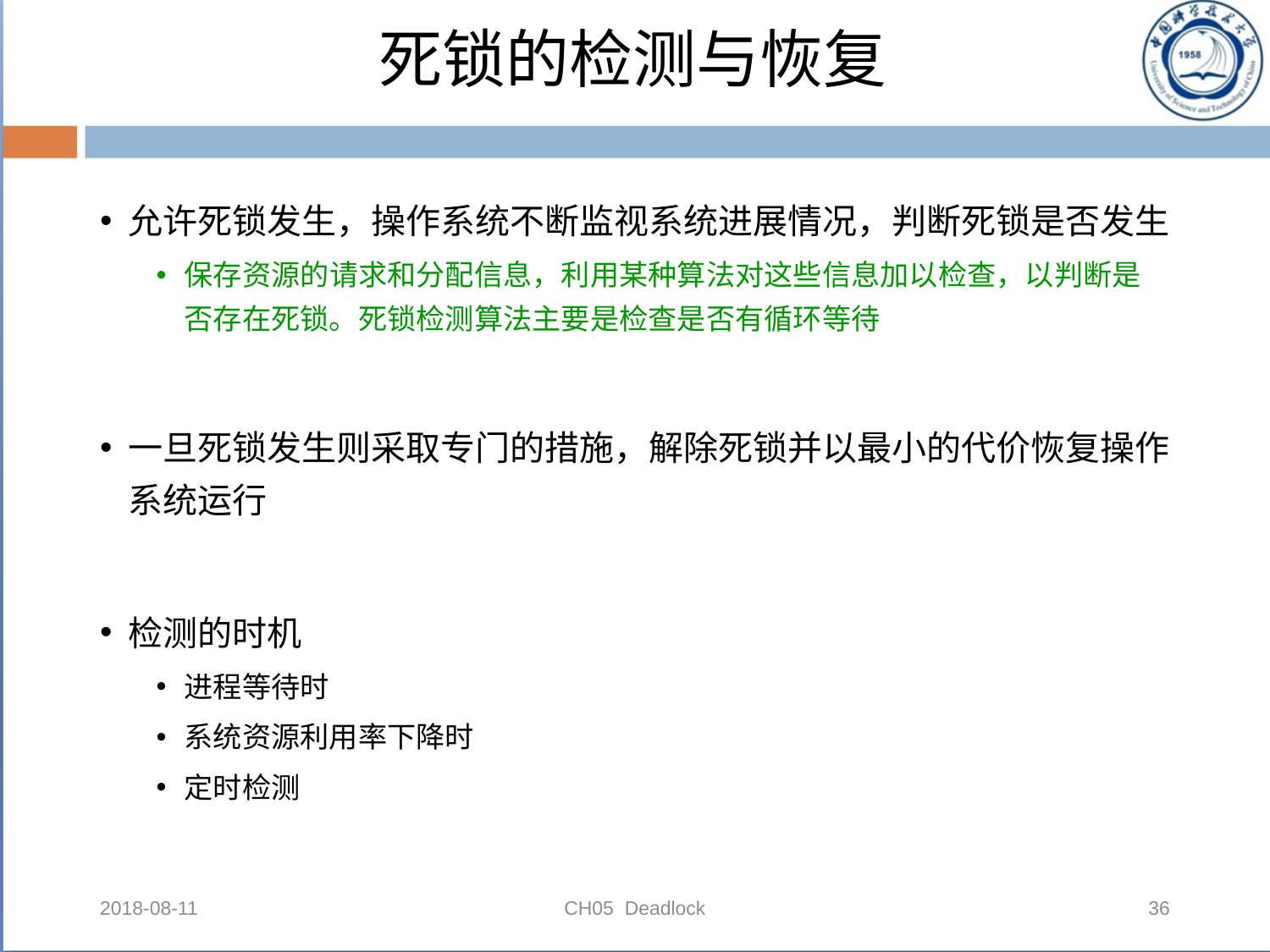

# 死锁的检测与恢复
允许死锁发生，操作系统不断监视系统进展情况，判断死锁是否发生
保存资源的请求和分配信息，利用某种算法对这些信息加以检查，以判断是否存在死锁。死锁检测算法主要是检查是否有循环等待

一旦死锁发生则采取专门的措施，解除死锁并以最小的代价恢复操作系统运行

检测的时机
进程等待时
系统资源利用率下降时
定时检测
2018-08-11
CH05  Deadlock
36